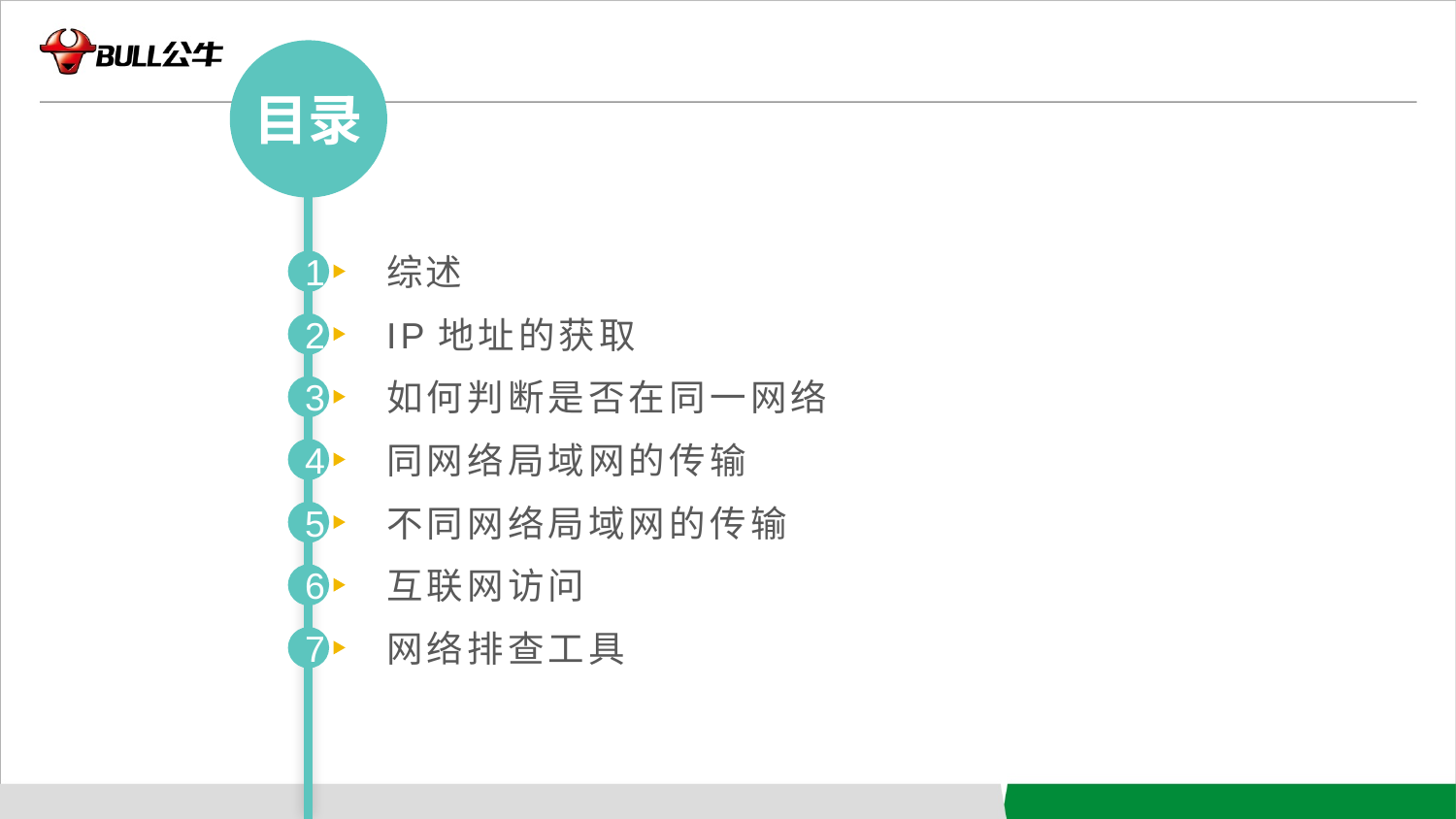

目录

综述
1

IP地址的获取
2

如何判断是否在同一网络
3

同网络局域网的传输
4

不同网络局域网的传输
5

互联网访问
6

网络排查工具
7